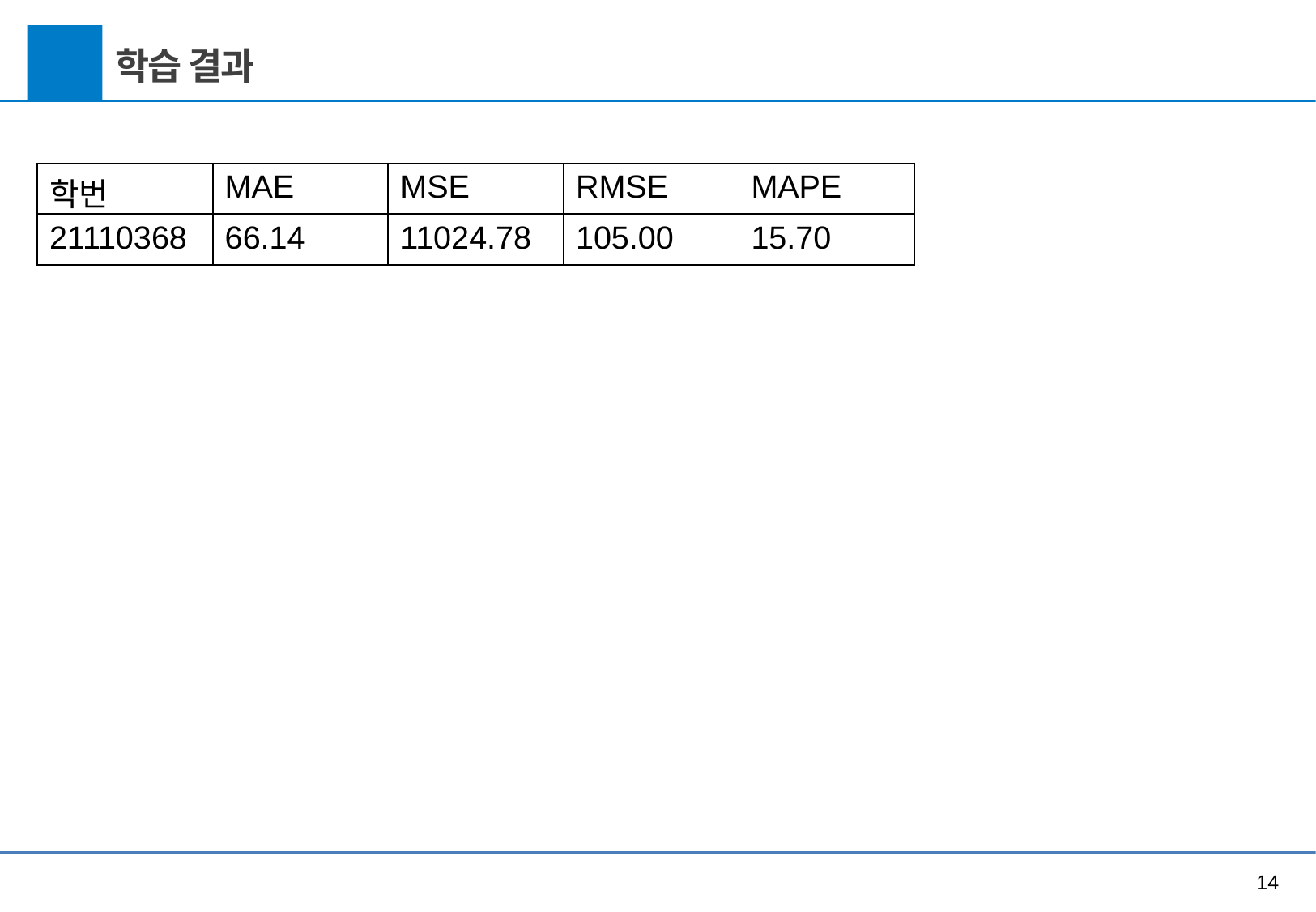

05
학습 결과
| 학번 | MAE | MSE | RMSE | MAPE |
| --- | --- | --- | --- | --- |
| 21110368 | 66.14 | 11024.78 | 105.00 | 15.70 |